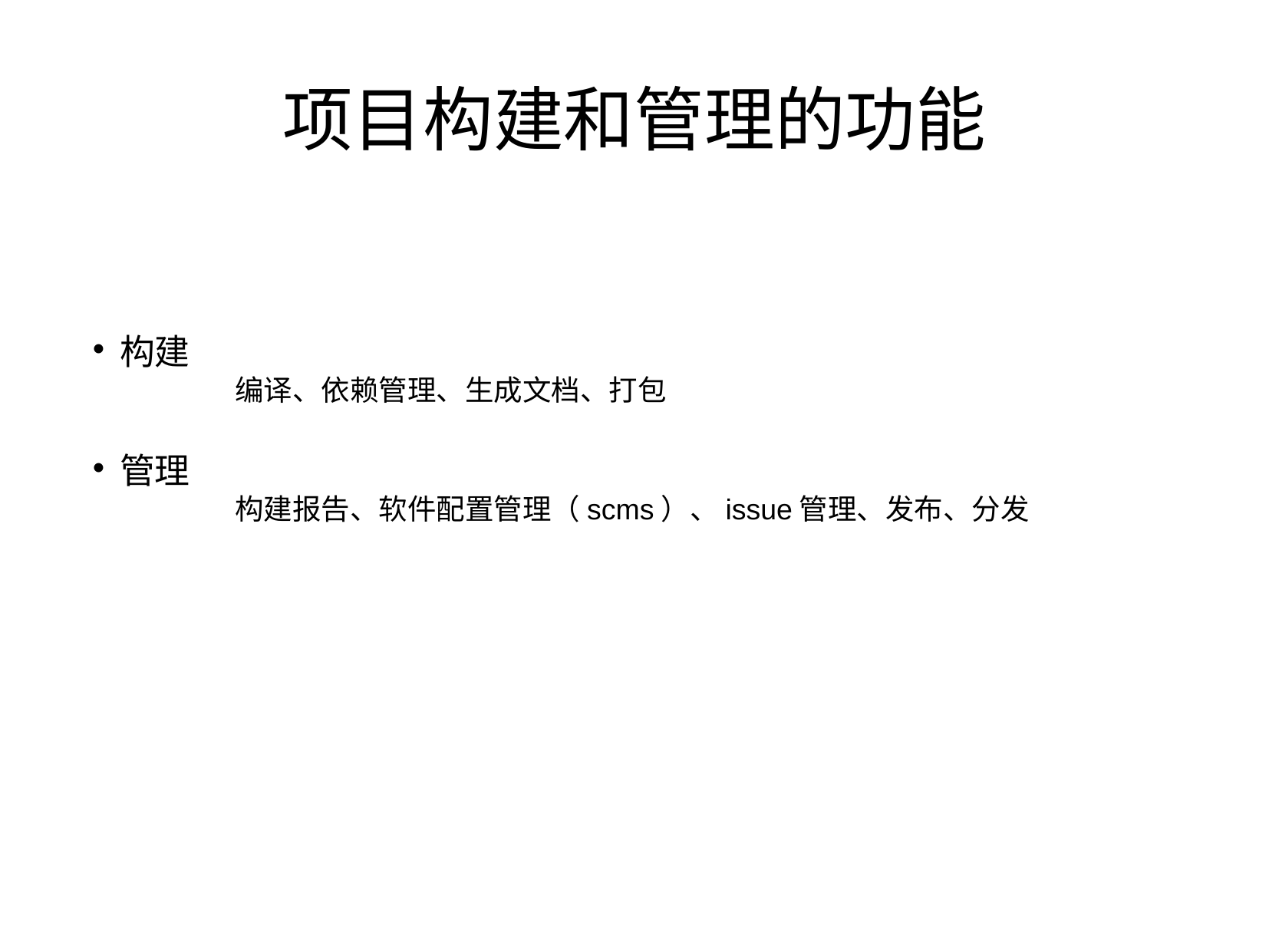

项目构建和管理的功能
构建
	编译、依赖管理、生成文档、打包
管理
	构建报告、软件配置管理（scms）、issue管理、发布、分发